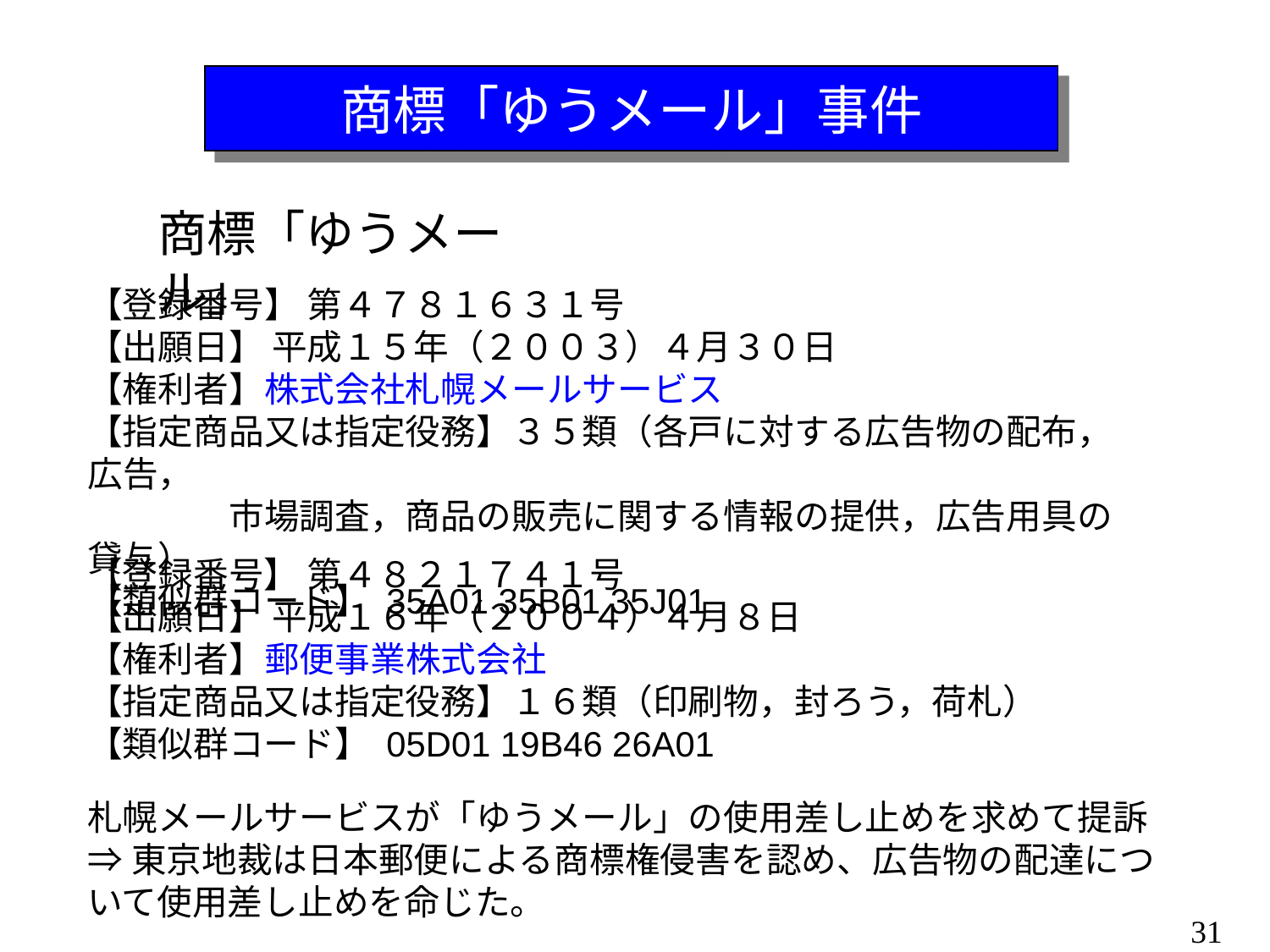

商標「ゆうメール」事件
商標「ゆうメール」
【登録番号】 第４７８１６３１号
【出願日】 平成１５年（２００３）４月３０日
【権利者】株式会社札幌メールサービス
【指定商品又は指定役務】３５類（各戸に対する広告物の配布，広告，
　　　　市場調査，商品の販売に関する情報の提供，広告用具の貸与）
【類似群コード】 35A01 35B01 35J01
【登録番号】 第４８２１７４１号
【出願日】 平成１６年（２００４）４月８日
【権利者】郵便事業株式会社
【指定商品又は指定役務】１６類（印刷物，封ろう，荷札）
【類似群コード】 05D01 19B46 26A01
札幌メールサービスが「ゆうメール」の使用差し止めを求めて提訴
⇒東京地裁は日本郵便による商標権侵害を認め、広告物の配達について使用差し止めを命じた。
31